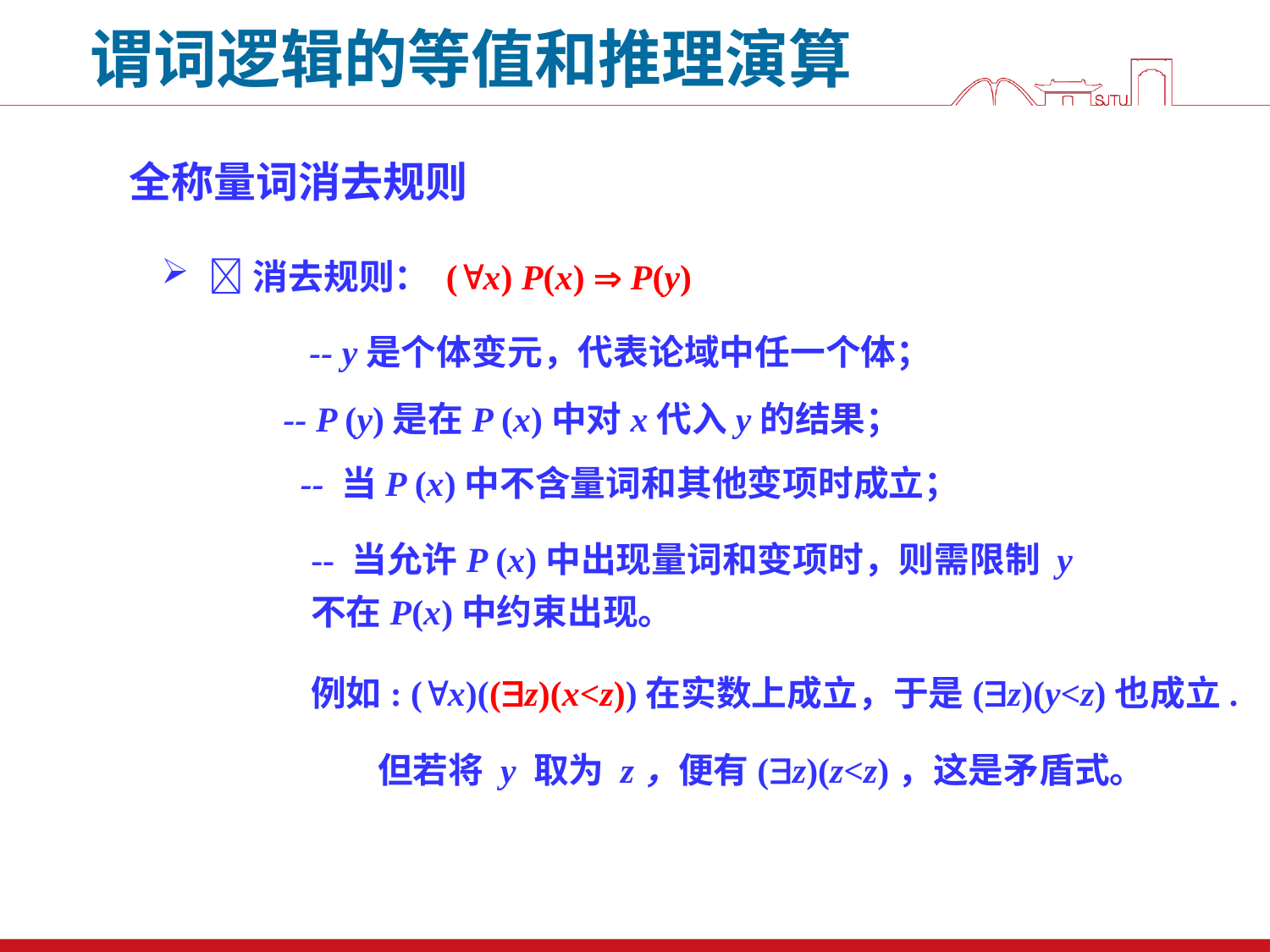

谓词逻辑的等值和推理演算
全称量词消去规则
∀消去规则： (∀x) P(x) ⇒ P(y)
-- y是个体变元，代表论域中任一个体；
-- P (y)是在P (x)中对x代入y的结果；
-- 当P (x)中不含量词和其他变项时成立；
-- 当允许P (x)中出现量词和变项时，则需限制 y 不在P(x)中约束出现。
例如: (∀x)((∃z)(x<z))在实数上成立，于是(∃z)(y<z)也成立.
但若将 y 取为 z，便有(∃z)(z<z)，这是矛盾式。